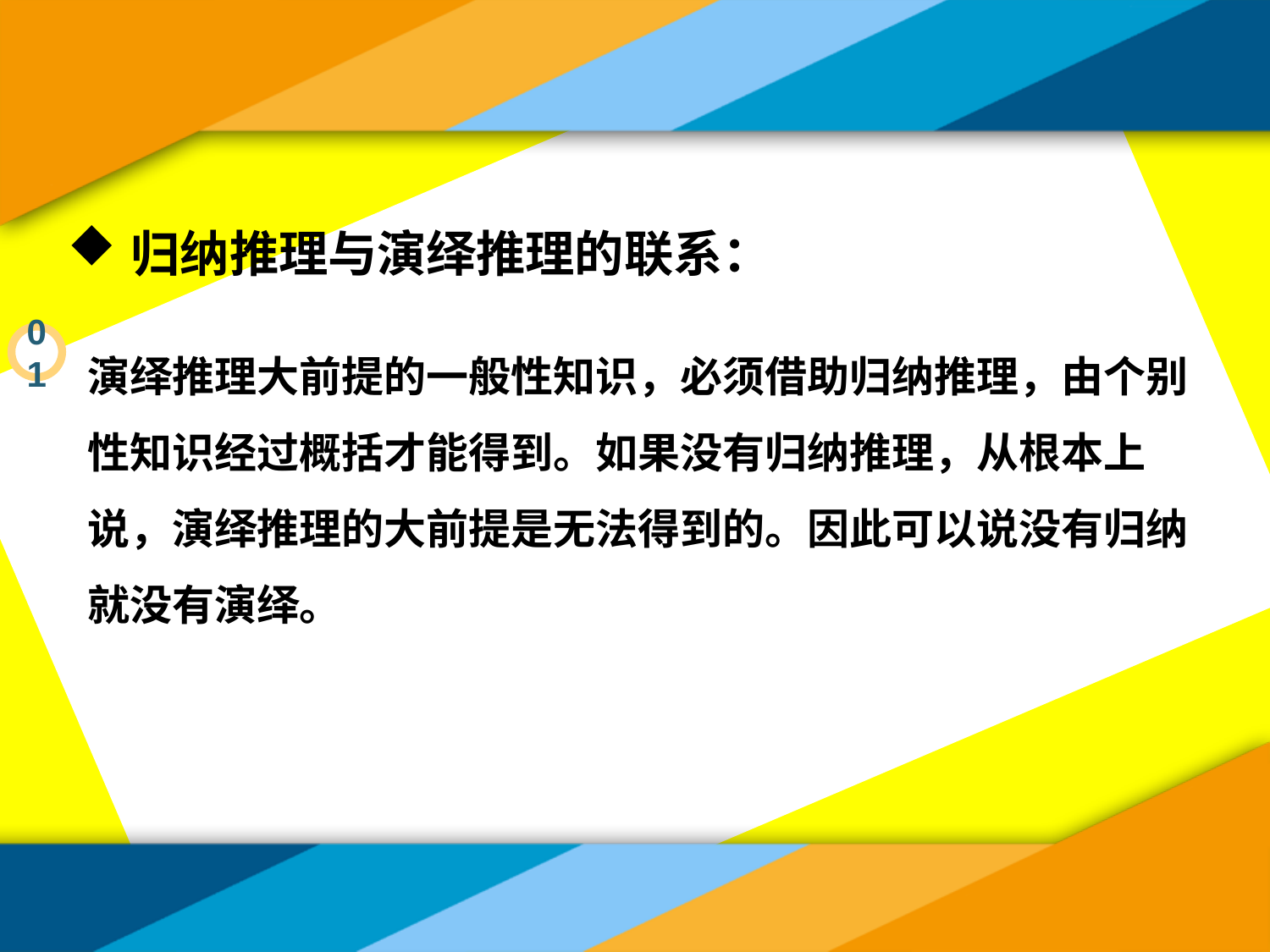

归纳推理与演绎推理的联系：
演绎推理大前提的一般性知识，必须借助归纳推理，由个别性知识经过概括才能得到。如果没有归纳推理，从根本上说，演绎推理的大前提是无法得到的。因此可以说没有归纳就没有演绎。
01